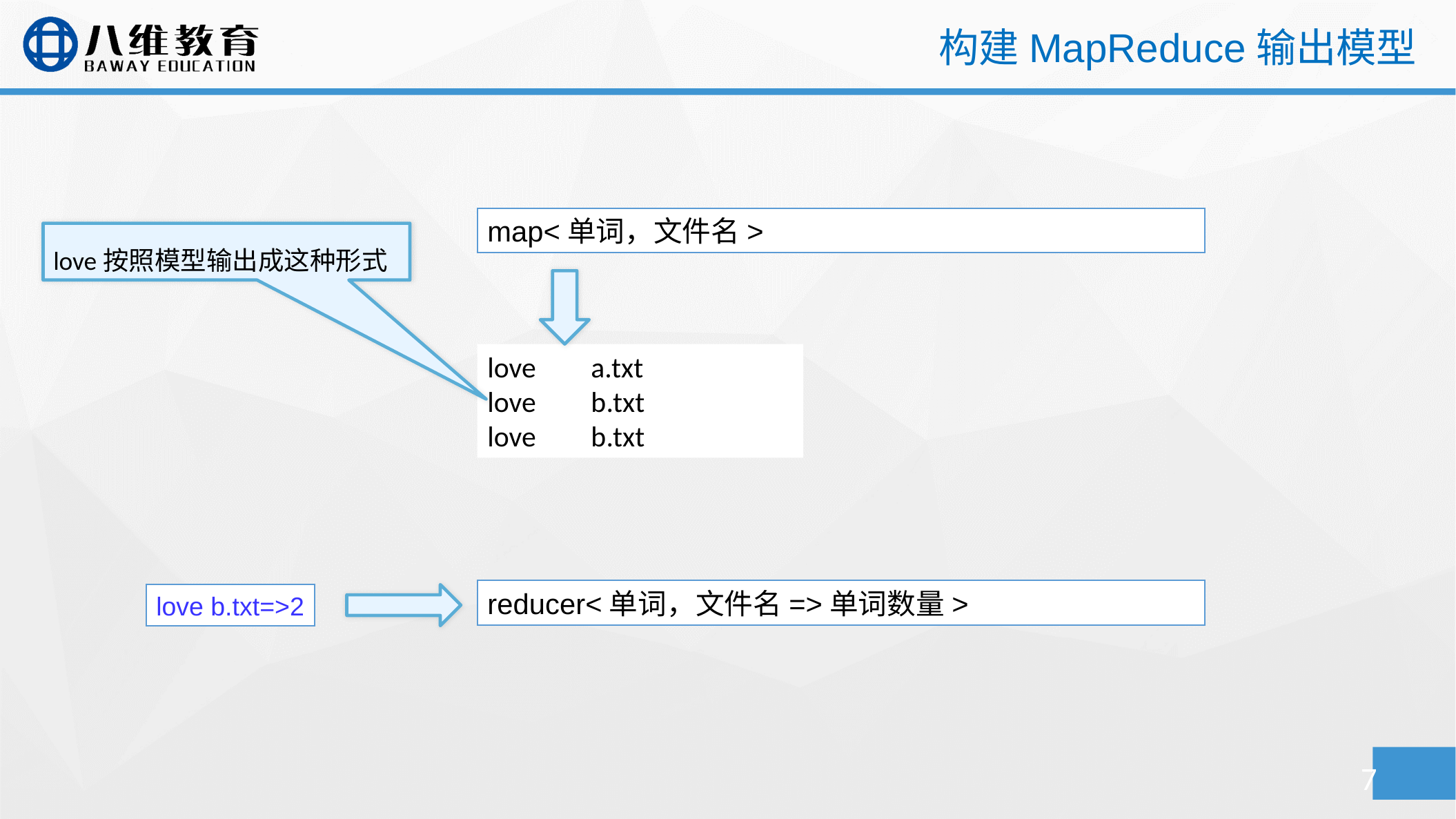

构建MapReduce输出模型
map<单词，文件名>
love按照模型输出成这种形式

love	a.txt
love	b.txt
love	b.txt

reducer<单词，文件名=>单词数量>
love b.txt=>2